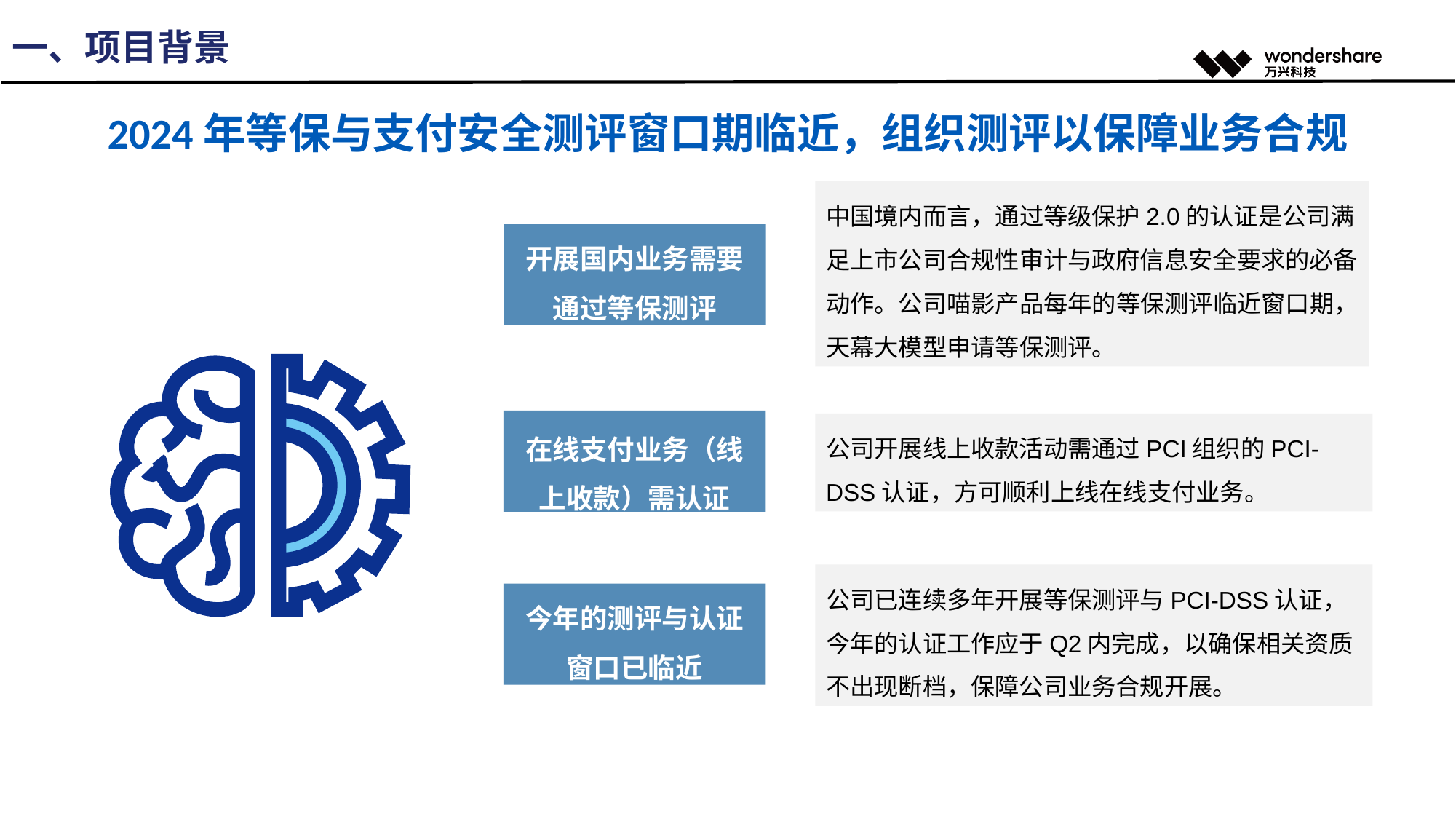

一、项目背景
2024年等保与支付安全测评窗口期临近，组织测评以保障业务合规
中国境内而言，通过等级保护2.0的认证是公司满足上市公司合规性审计与政府信息安全要求的必备动作。公司喵影产品每年的等保测评临近窗口期，天幕大模型申请等保测评。
开展国内业务需要通过等保测评

在线支付业务（线上收款）需认证
公司开展线上收款活动需通过PCI组织的PCI-DSS认证，方可顺利上线在线支付业务。
公司已连续多年开展等保测评与PCI-DSS认证，今年的认证工作应于Q2内完成，以确保相关资质不出现断档，保障公司业务合规开展。
今年的测评与认证窗口已临近